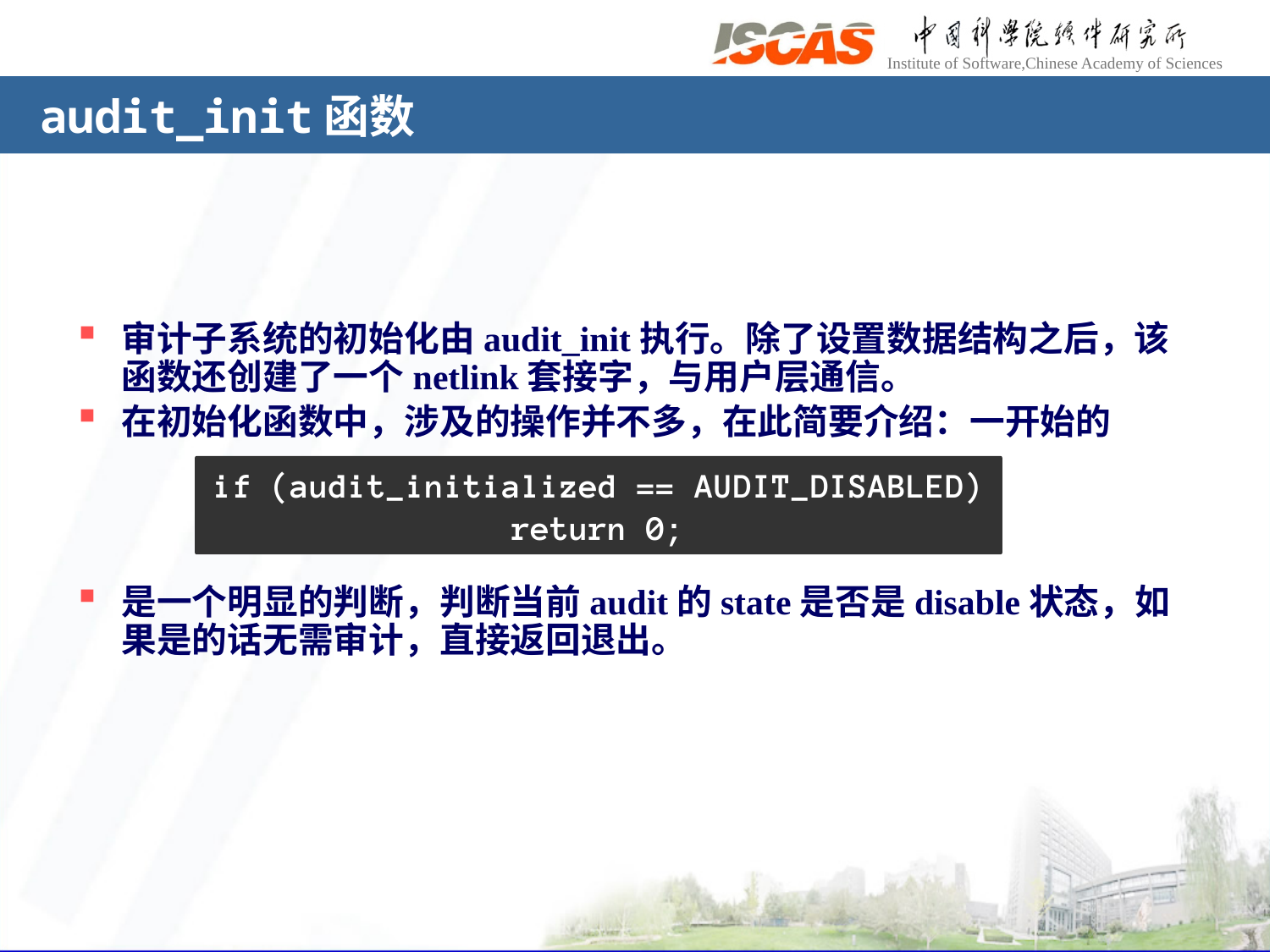

# audit_init函数
审计子系统的初始化由audit_init执行。除了设置数据结构之后，该函数还创建了一个netlink套接字，与用户层通信。
在初始化函数中，涉及的操作并不多，在此简要介绍：一开始的

是一个明显的判断，判断当前audit的state是否是disable状态，如果是的话无需审计，直接返回退出。

if (audit_initialized == AUDIT_DISABLED)
return 0;